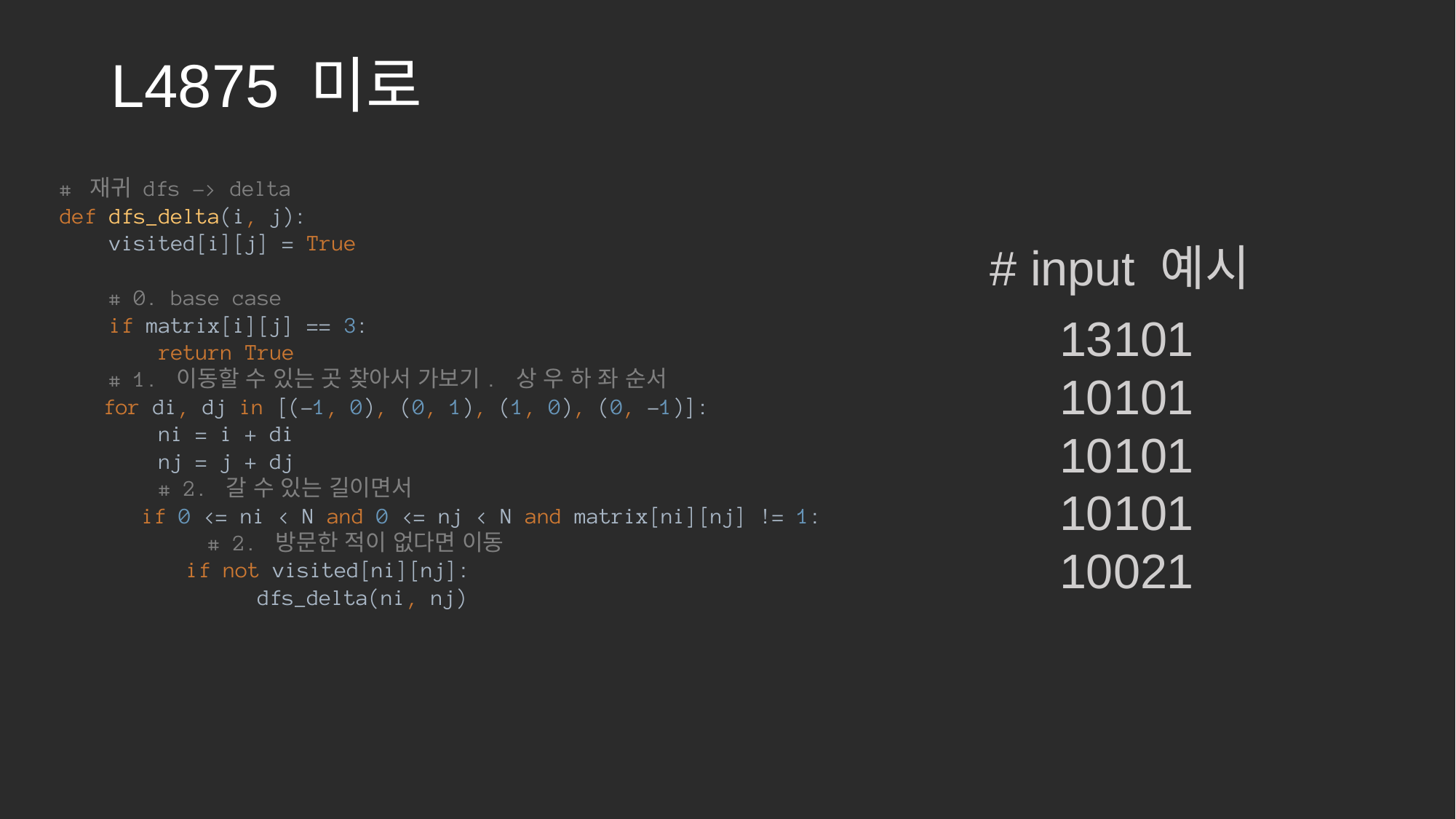

# L4875 미로
# 재귀 dfs -> delta def dfs_delta(i, j): visited[i][j] = True # 0. base case if matrix[i][j] == 3: return True # 1. 이동할 수 있는 곳 찾아서 가보기. 상 우 하 좌 순서 for di, dj in [(-1, 0), (0, 1), (1, 0), (0, -1)]: ni = i + di nj = j + dj # 2. 갈 수 있는 길이면서 if 0 <= ni < N and 0 <= nj < N and matrix[ni][nj] != 1: # 2. 방문한 적이 없다면 이동 if not visited[ni][nj]: dfs_delta(ni, nj)
# input 예시
13101
10101
10101
10101
10021